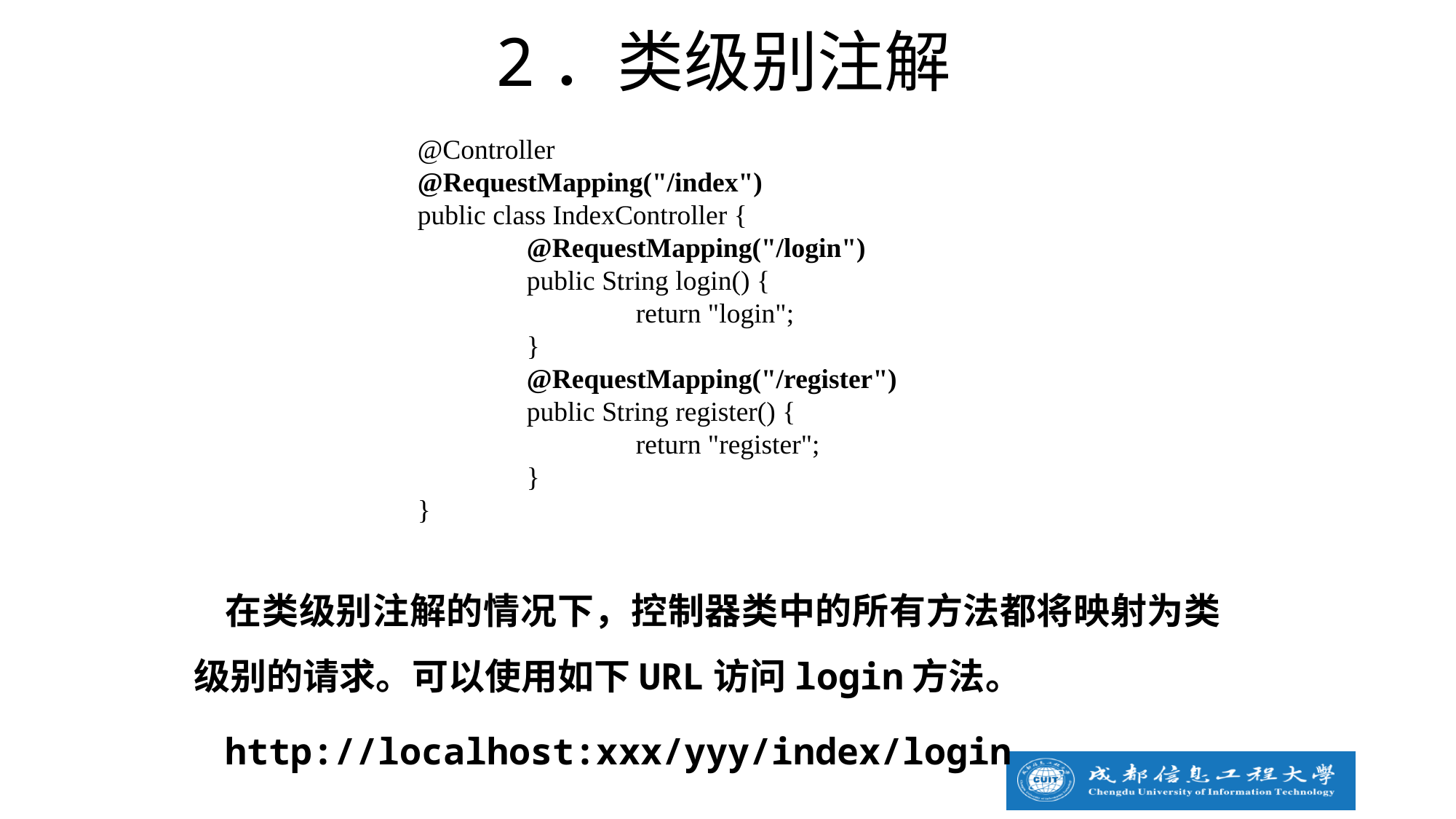

2．类级别注解
@Controller
@RequestMapping("/index")
public class IndexController {
	@RequestMapping("/login")
	public String login() {
		return "login";
	}
	@RequestMapping("/register")
	public String register() {
		return "register";
	}
}
在类级别注解的情况下，控制器类中的所有方法都将映射为类级别的请求。可以使用如下URL访问login方法。
http://localhost:xxx/yyy/index/login